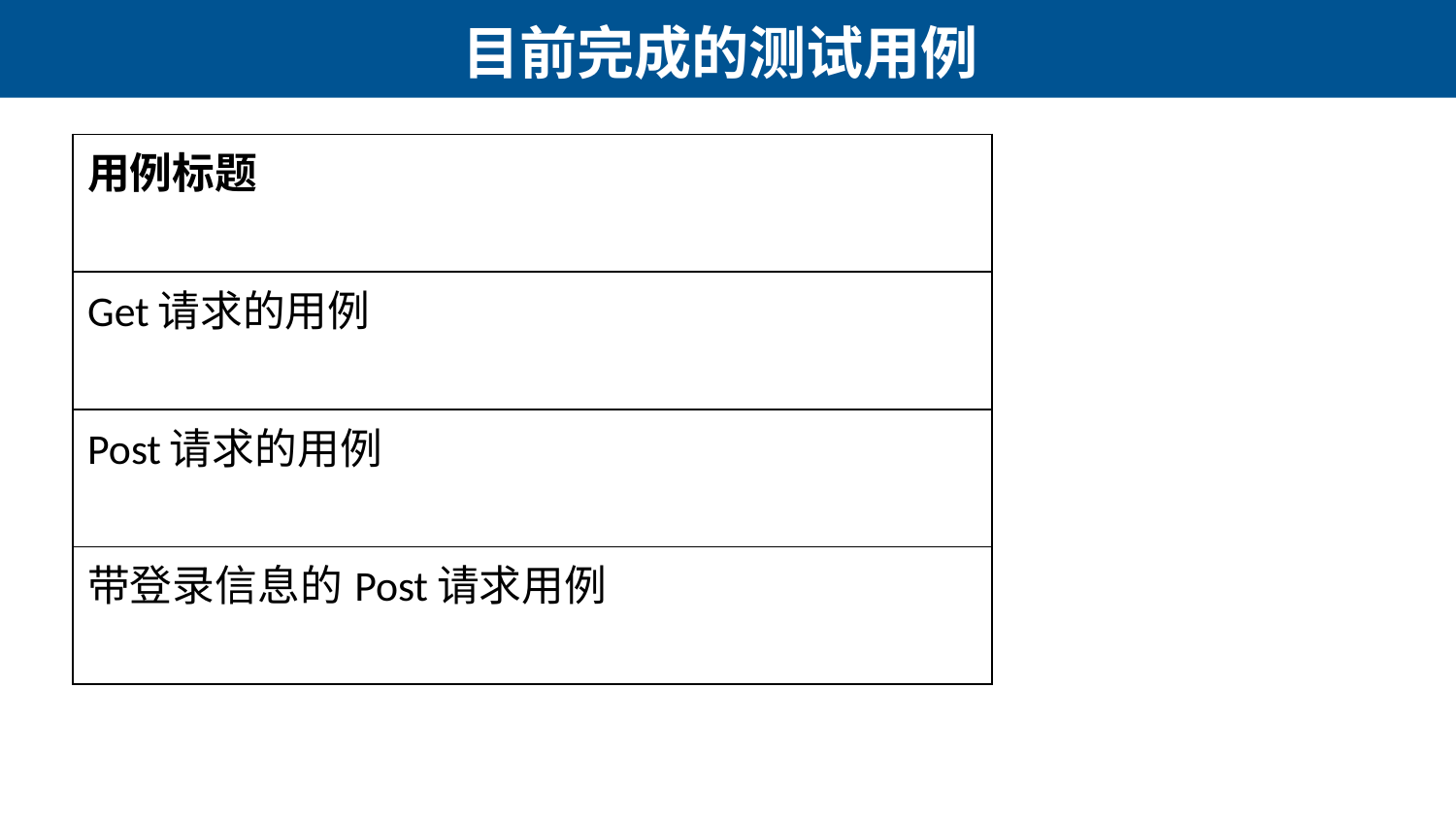

# 目前完成的测试用例
| 用例标题 |
| --- |
| Get请求的用例 |
| Post请求的用例 |
| 带登录信息的Post请求用例 |